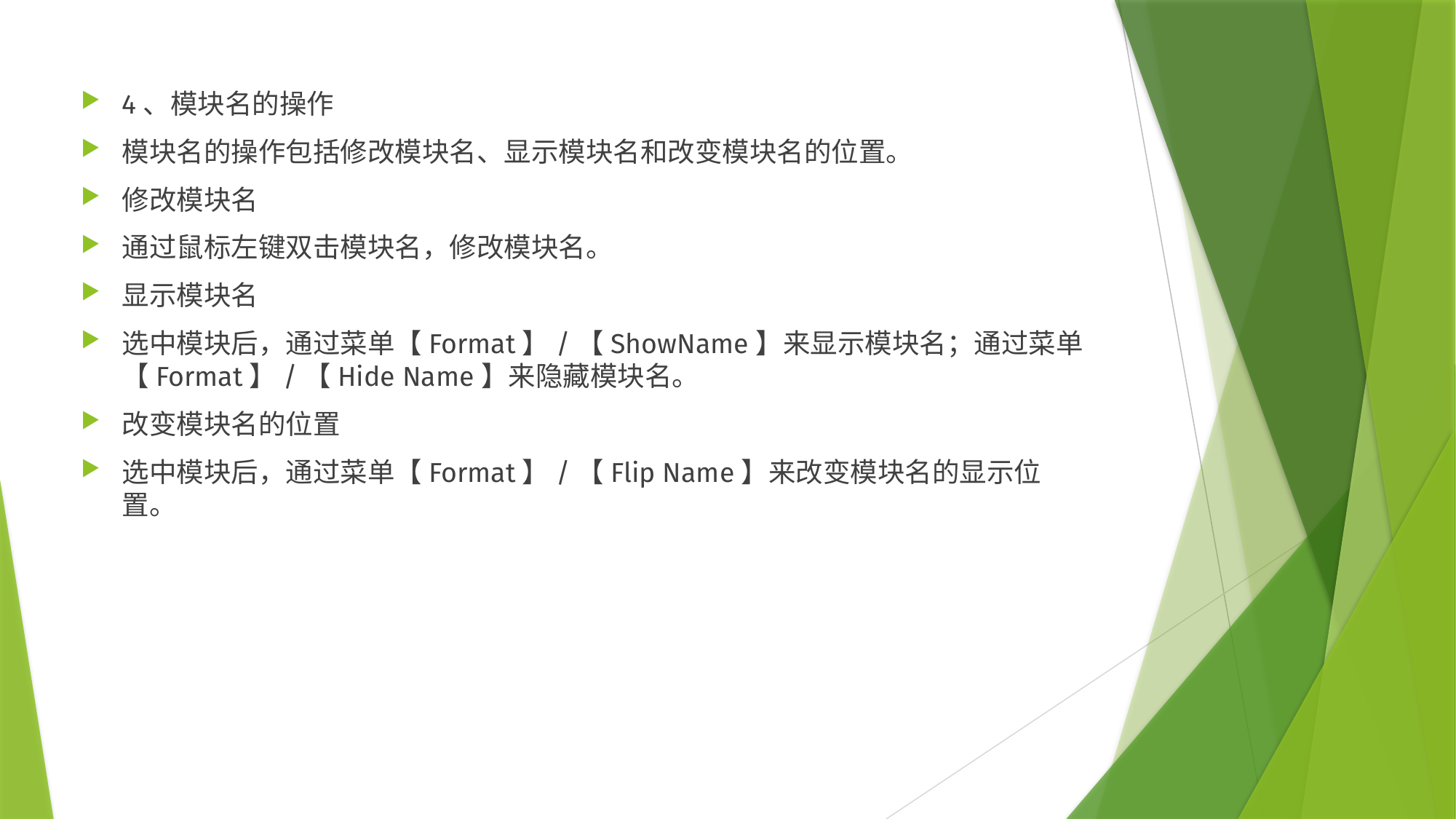

4、模块名的操作
模块名的操作包括修改模块名、显示模块名和改变模块名的位置。
修改模块名
通过鼠标左键双击模块名，修改模块名。
显示模块名
选中模块后，通过菜单【Format】/【ShowName】来显示模块名；通过菜单【Format】/【Hide Name】来隐藏模块名。
改变模块名的位置
选中模块后，通过菜单【Format】/【Flip Name】来改变模块名的显示位置。